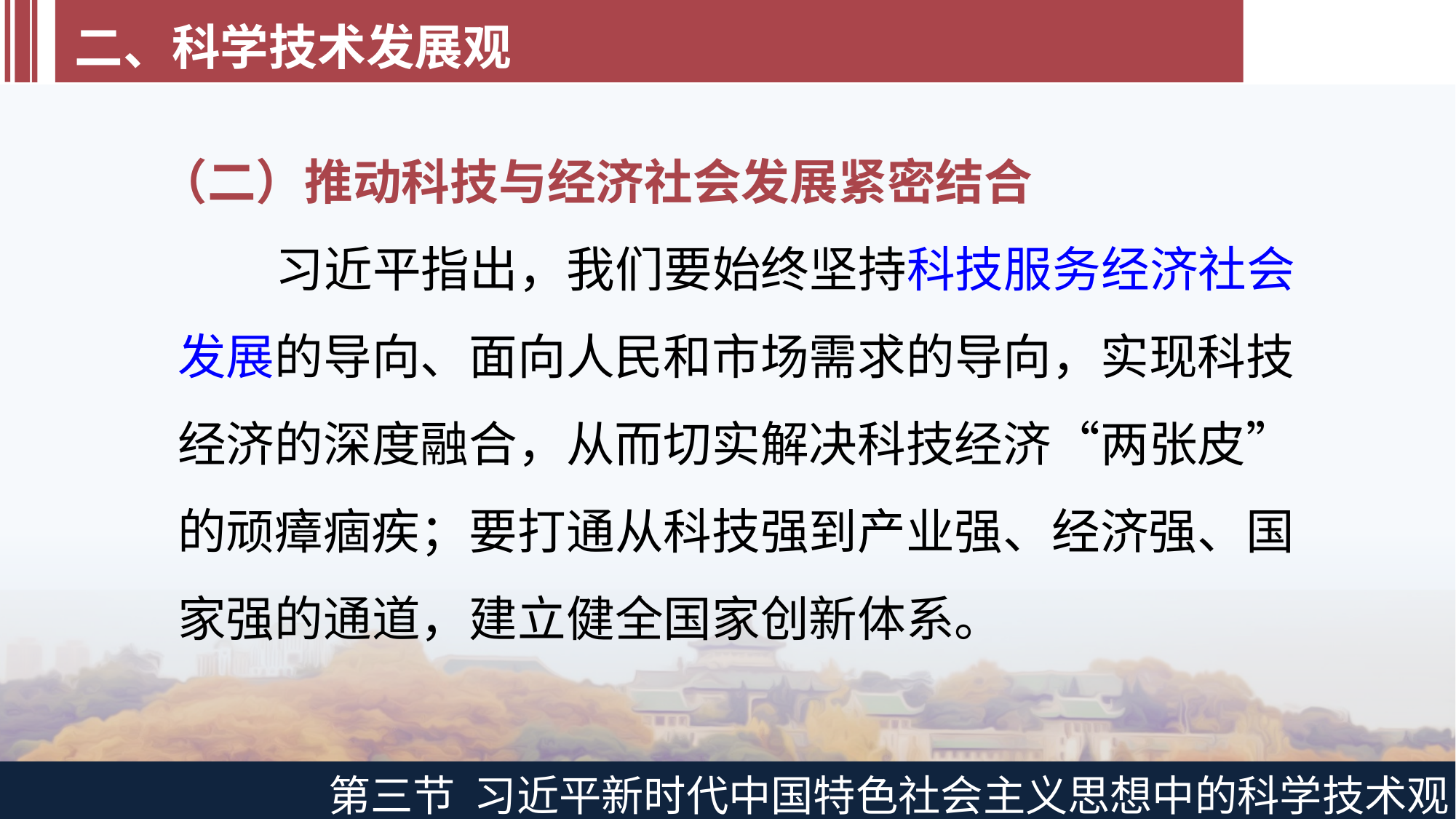

二、科学技术发展观
（二）推动科技与经济社会发展紧密结合
习近平指出，我们要始终坚持科技服务经济社会发展的导向、面向人民和市场需求的导向，实现科技经济的深度融合，从而切实解决科技经济“两张皮”的顽瘴痼疾；要打通从科技强到产业强、经济强、国家强的通道，建立健全国家创新体系。
第三节  习近平新时代中国特色社会主义思想中的科学技术观